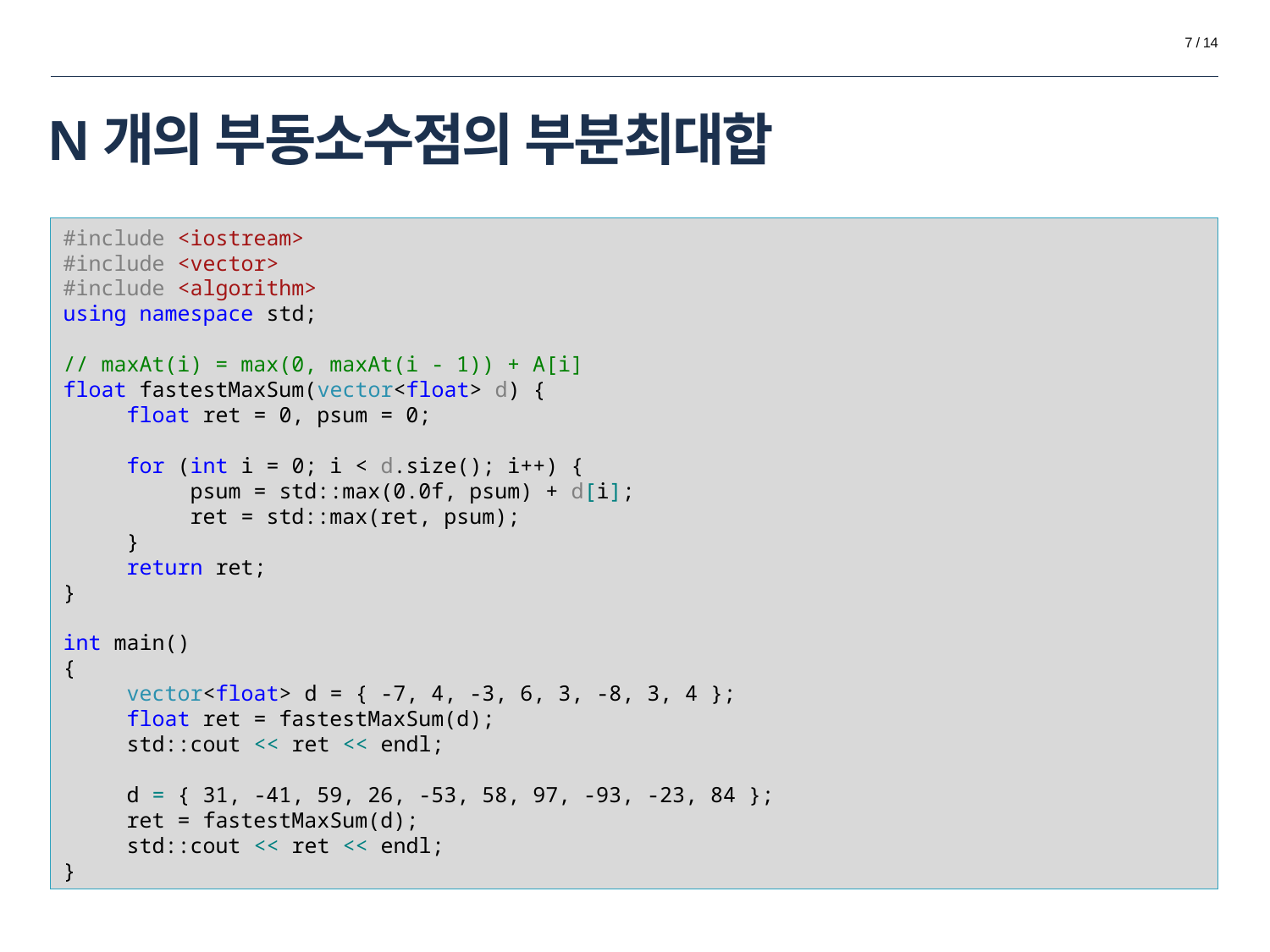

7 / 14
# N개의 부동소수점의 부분최대합
#include <iostream>
#include <vector>
#include <algorithm>
using namespace std;

// maxAt(i) = max(0, maxAt(i - 1)) + A[i]
float fastestMaxSum(vector<float> d) {
float ret = 0, psum = 0;

for (int i = 0; i < d.size(); i++) {
psum = std::max(0.0f, psum) + d[i];
ret = std::max(ret, psum);
}
return ret;
}

int main()
{
vector<float> d = { -7, 4, -3, 6, 3, -8, 3, 4 };
float ret = fastestMaxSum(d);
std::cout << ret << endl;

d = { 31, -41, 59, 26, -53, 58, 97, -93, -23, 84 };
ret = fastestMaxSum(d);
std::cout << ret << endl;
}